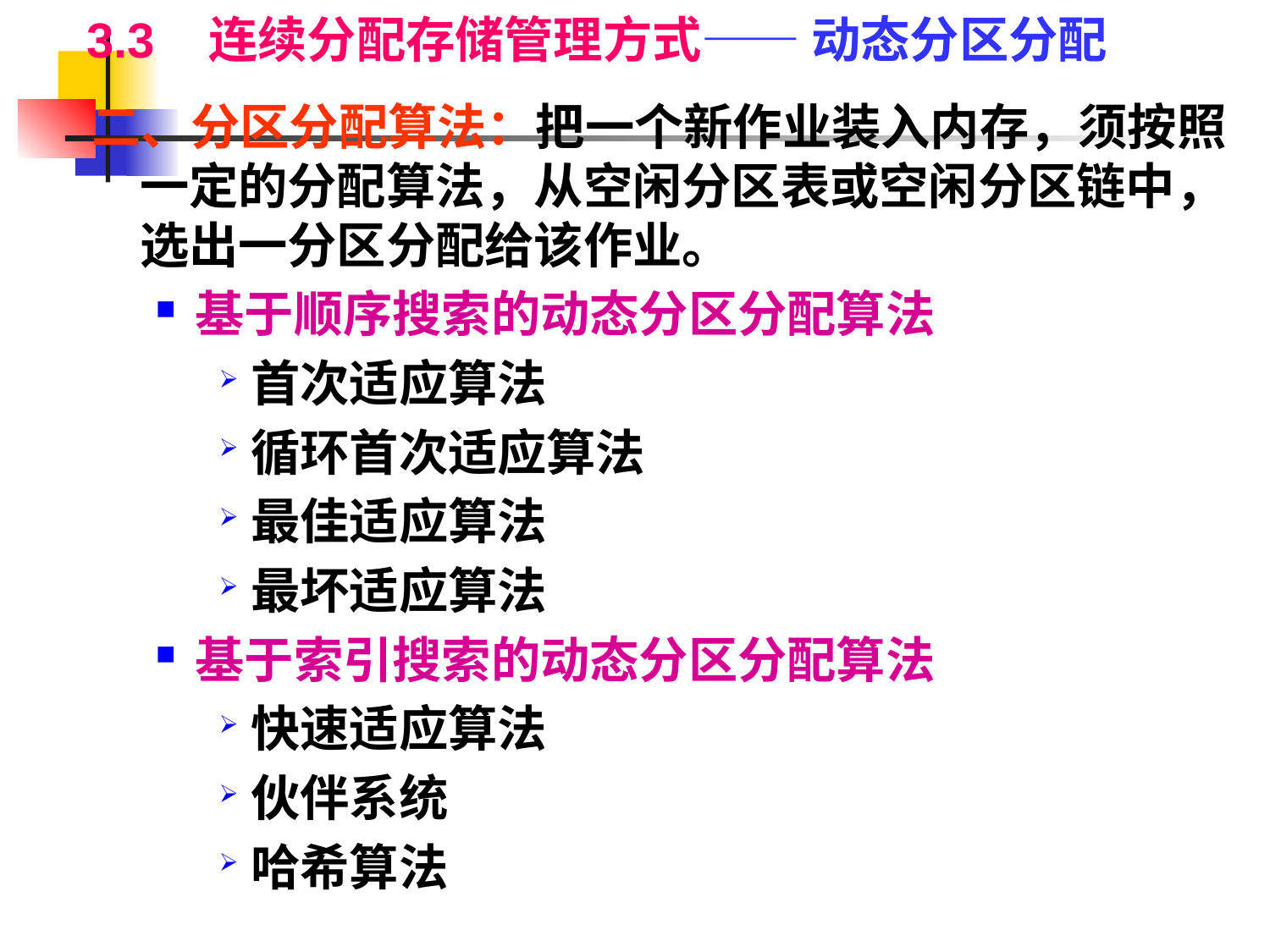

3.3   连续分配存储管理方式—— 动态分区分配
二、分区分配算法：把一个新作业装入内存，须按照一定的分配算法，从空闲分区表或空闲分区链中，选出一分区分配给该作业。
基于顺序搜索的动态分区分配算法
首次适应算法
循环首次适应算法
最佳适应算法
最坏适应算法
基于索引搜索的动态分区分配算法
快速适应算法
伙伴系统
哈希算法